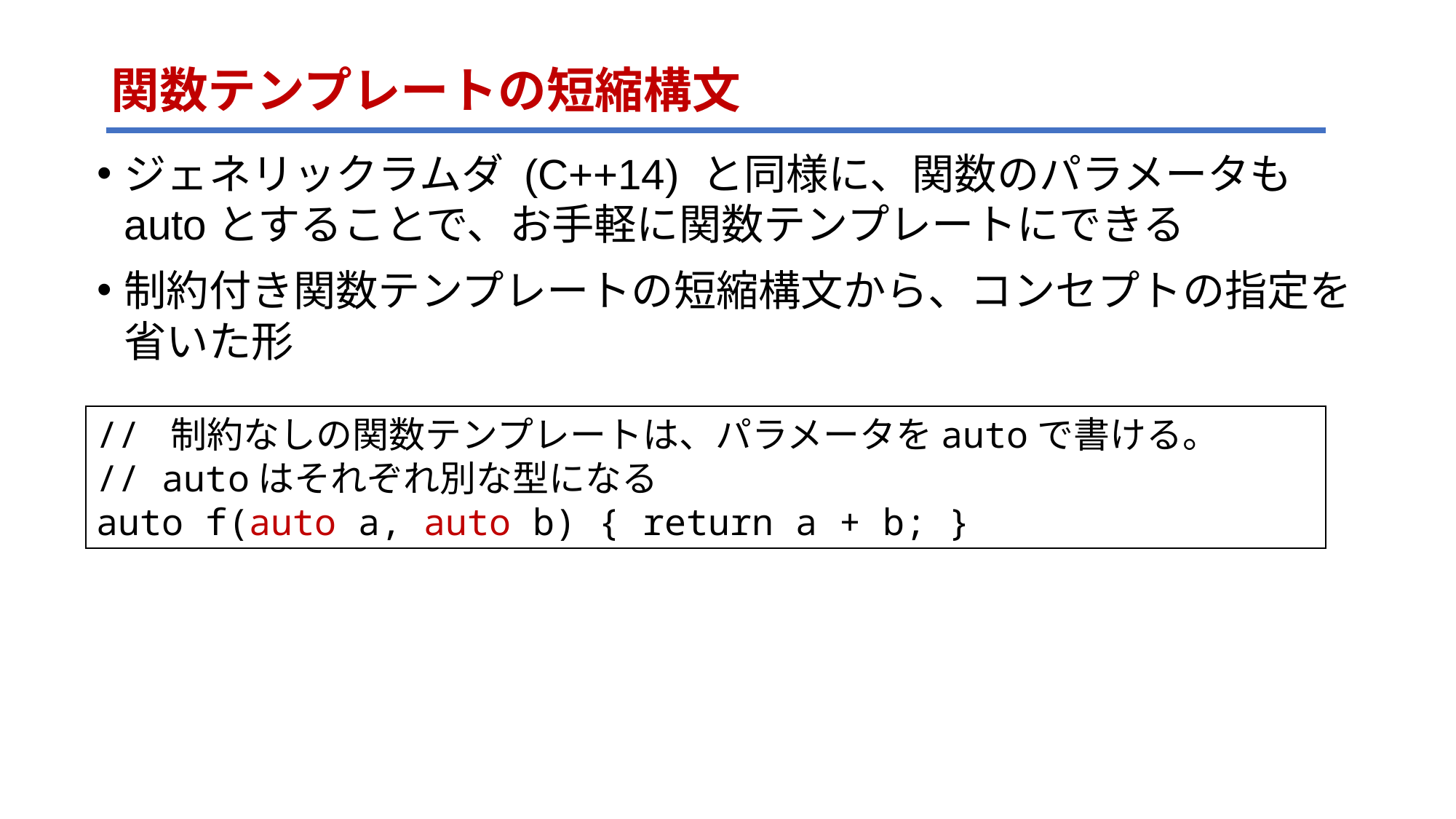

# 関数テンプレートの短縮構文
ジェネリックラムダ (C++14) と同様に、関数のパラメータもautoとすることで、お手軽に関数テンプレートにできる
制約付き関数テンプレートの短縮構文から、コンセプトの指定を省いた形
// 制約なしの関数テンプレートは、パラメータをautoで書ける。
// autoはそれぞれ別な型になる
auto f(auto a, auto b) { return a + b; }